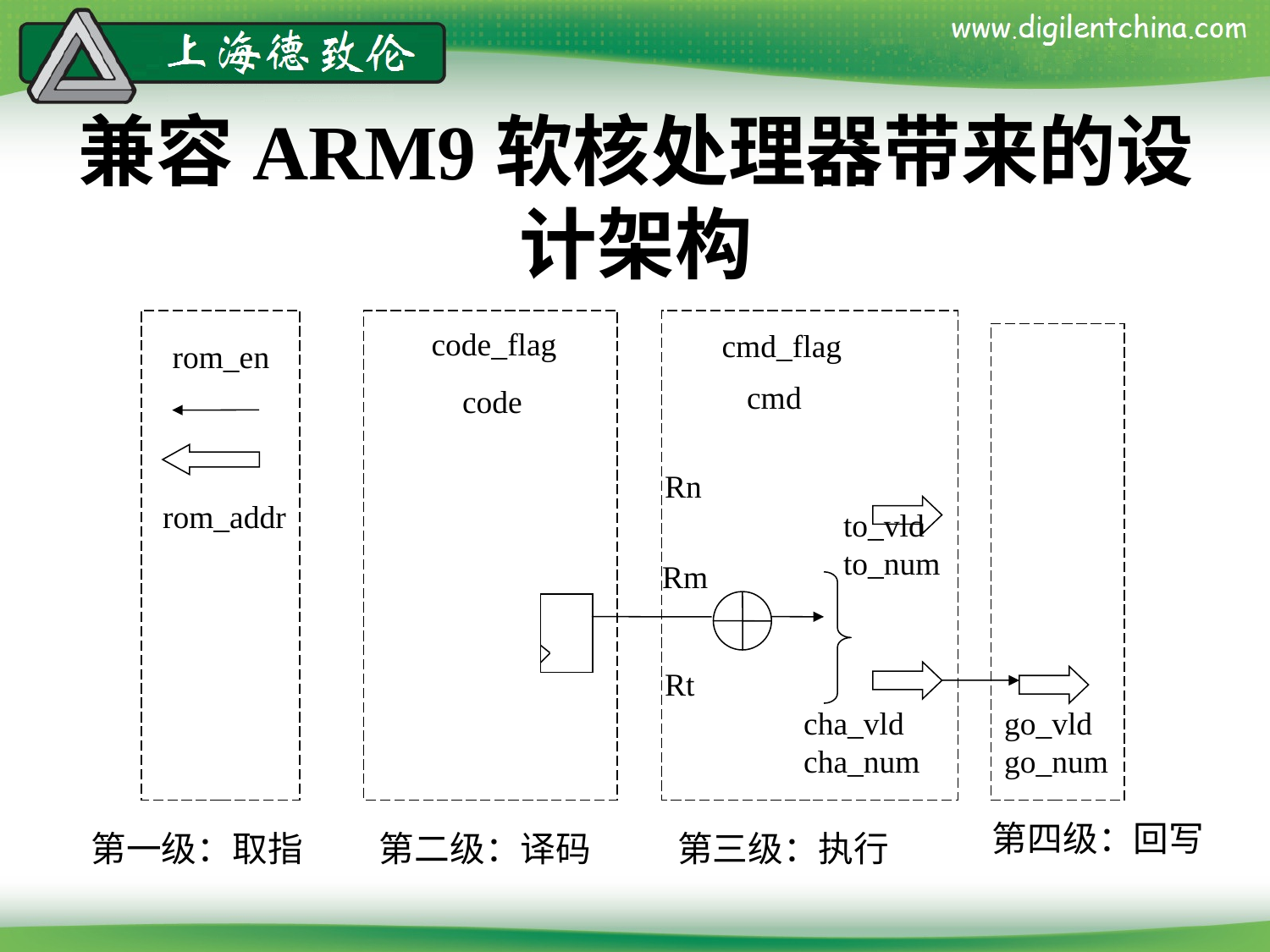

# 兼容ARM9软核处理器带来的设计架构

code_flag

cmd_flag
rom_en
cmd
code

Rn
rom_addr

to_vld
to_num
Rm

Rt

cha_vld
cha_num
go_vld
go_num
第四级：回写
第一级：取指
第二级：译码
第三级：执行